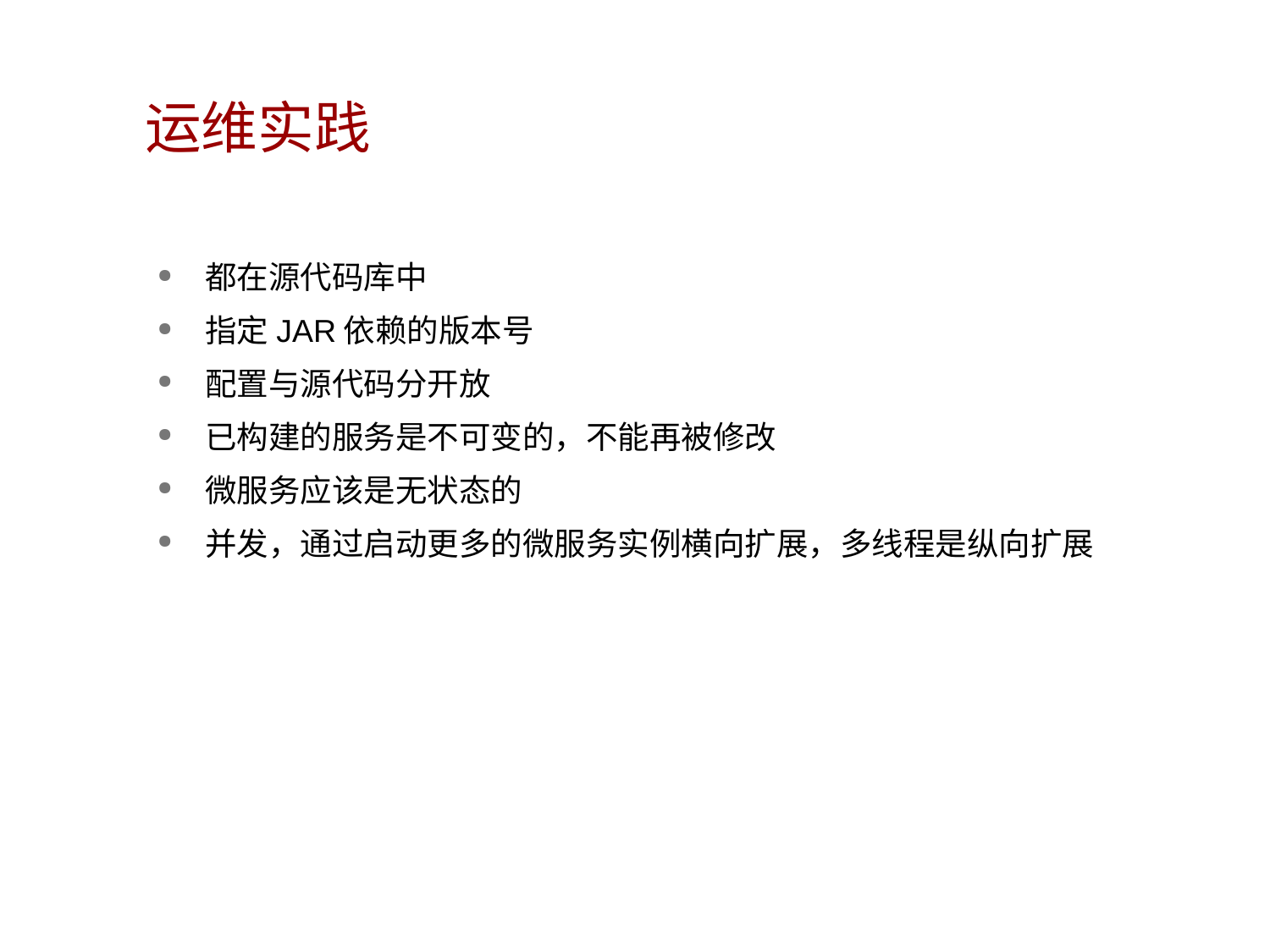

# 运维实践
都在源代码库中
指定JAR依赖的版本号
配置与源代码分开放
已构建的服务是不可变的，不能再被修改
微服务应该是无状态的
并发，通过启动更多的微服务实例横向扩展，多线程是纵向扩展